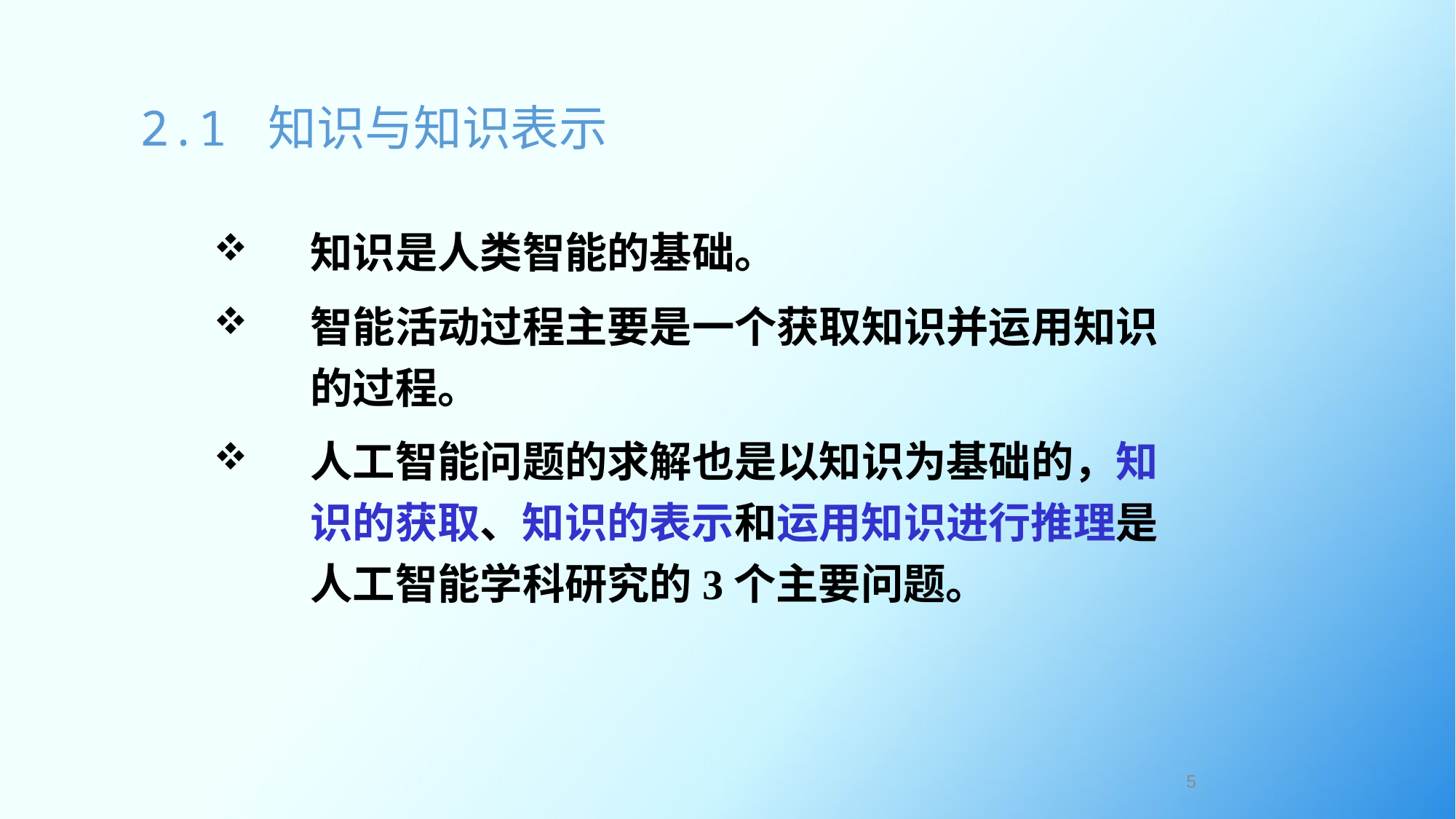

# 2.1 知识与知识表示
知识是人类智能的基础。
智能活动过程主要是一个获取知识并运用知识的过程。
人工智能问题的求解也是以知识为基础的，知识的获取、知识的表示和运用知识进行推理是人工智能学科研究的3个主要问题。
5